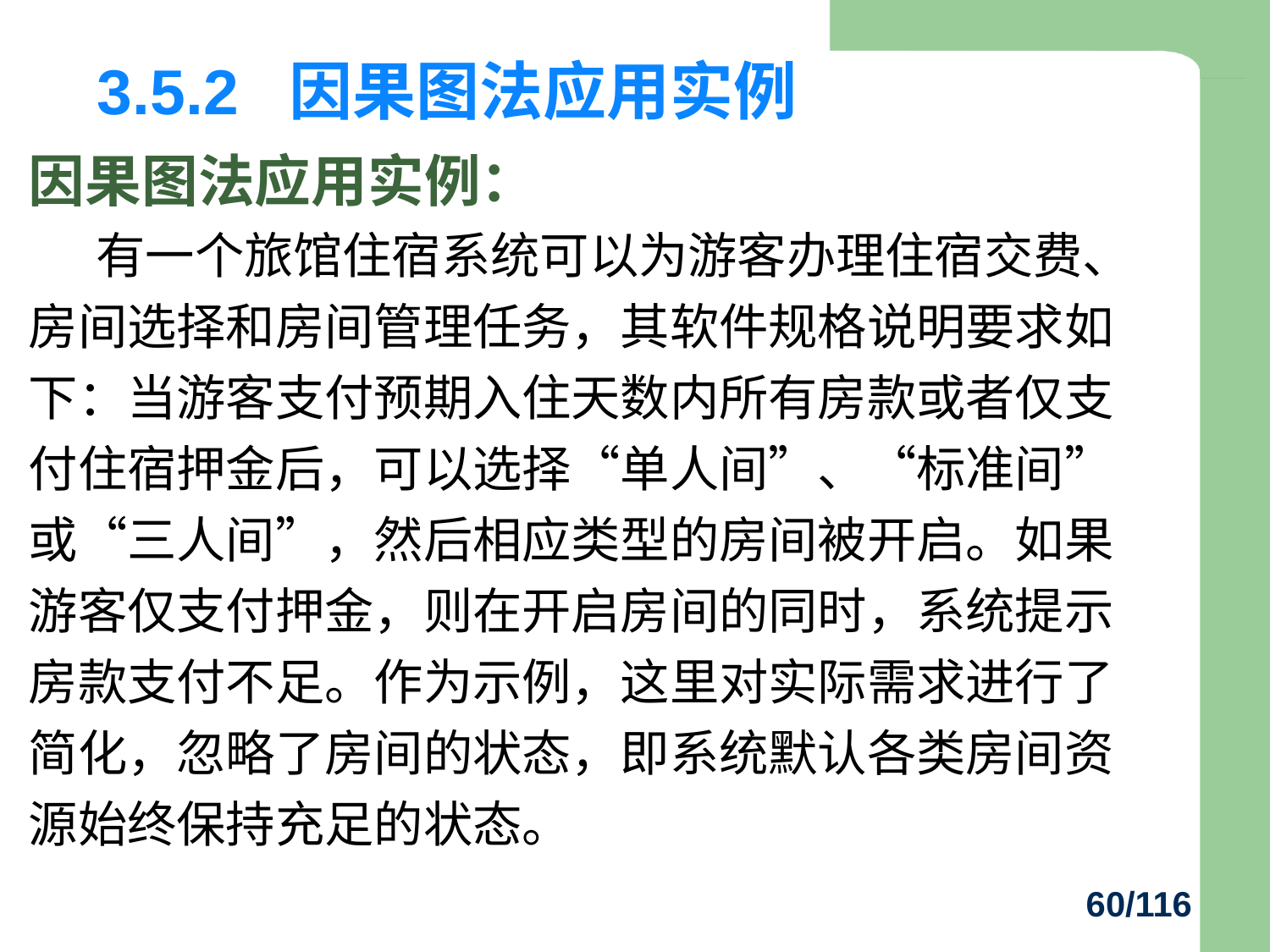

# 3.5.2  因果图法应用实例
因果图法应用实例：
      有一个旅馆住宿系统可以为游客办理住宿交费、房间选择和房间管理任务，其软件规格说明要求如下：当游客支付预期入住天数内所有房款或者仅支付住宿押金后，可以选择“单人间”、“标准间”或“三人间”，然后相应类型的房间被开启。如果游客仅支付押金，则在开启房间的同时，系统提示房款支付不足。作为示例，这里对实际需求进行了简化，忽略了房间的状态，即系统默认各类房间资源始终保持充足的状态。

60/116